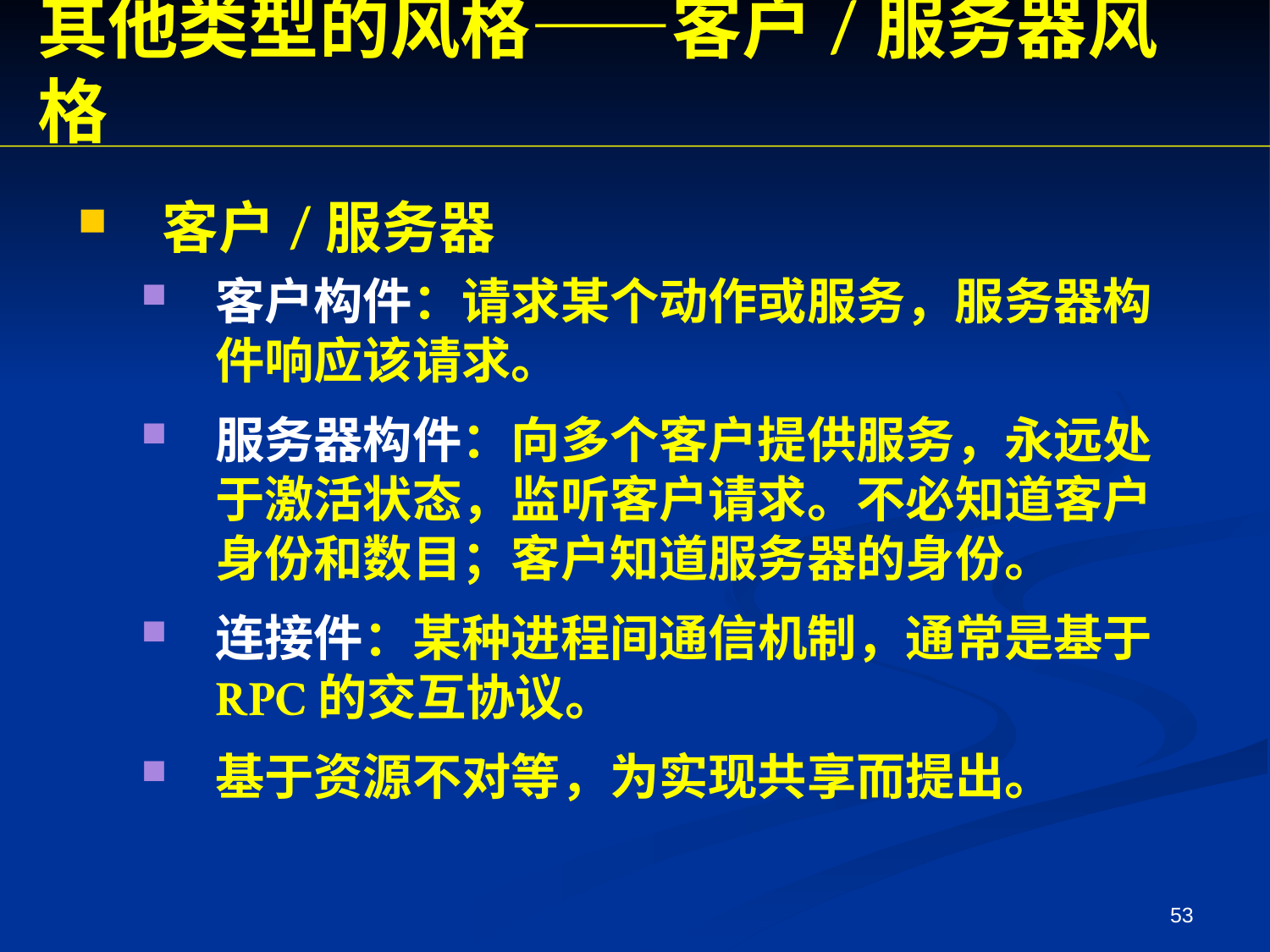

其他类型的风格——客户/服务器风格

客户/服务器
客户构件：请求某个动作或服务，服务器构件响应该请求。
服务器构件：向多个客户提供服务，永远处于激活状态，监听客户请求。不必知道客户身份和数目；客户知道服务器的身份。
连接件：某种进程间通信机制，通常是基于RPC的交互协议。
基于资源不对等，为实现共享而提出。
53